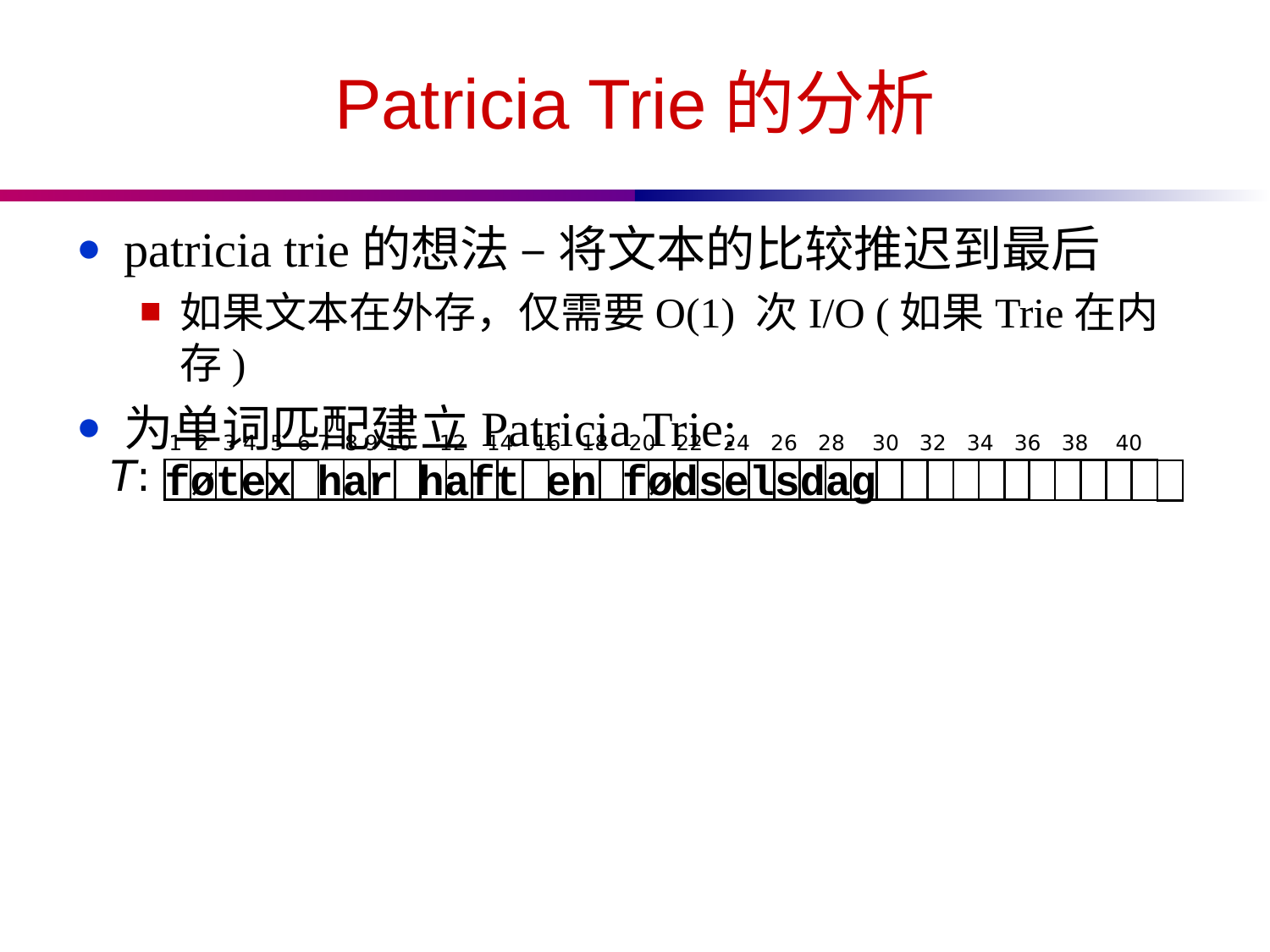

# Patricia Trie的分析
patricia trie的想法 – 将文本的比较推迟到最后
如果文本在外存，仅需要O(1) 次I/O (如果Trie在内存)
为单词匹配建立Patricia Trie:

1  2  3 4  5  6 7  8 9 10    12   14   16   18   20   22   24   26   28    30   32   34   36   38    40
T:
føtex har haft en fødselsdag